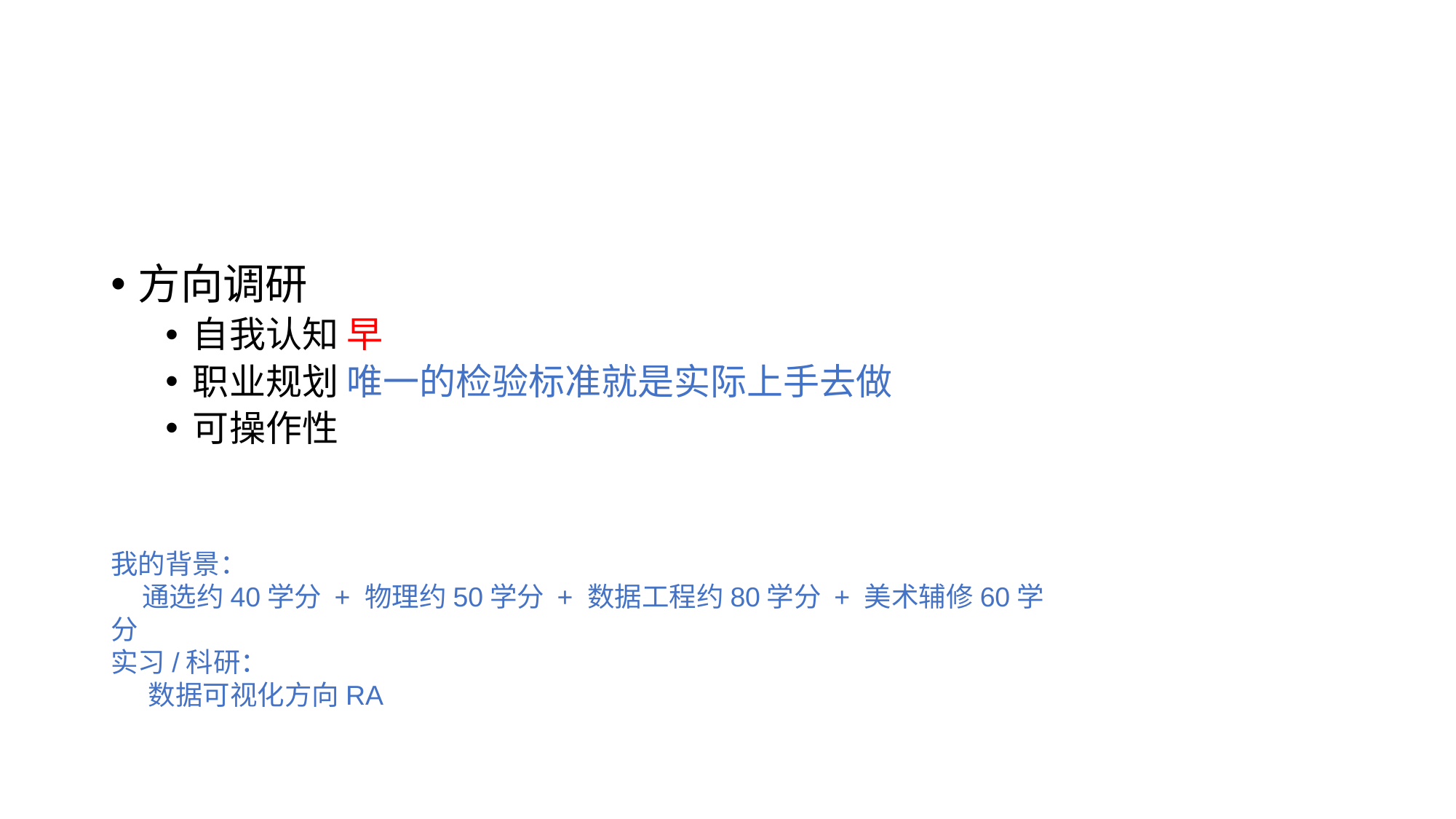

方向调研
自我认知 早
职业规划 唯一的检验标准就是实际上手去做
可操作性

我的背景：
    通选约40学分 + 物理约50学分 + 数据工程约80学分 + 美术辅修60学分
实习/科研：
     数据可视化方向RA